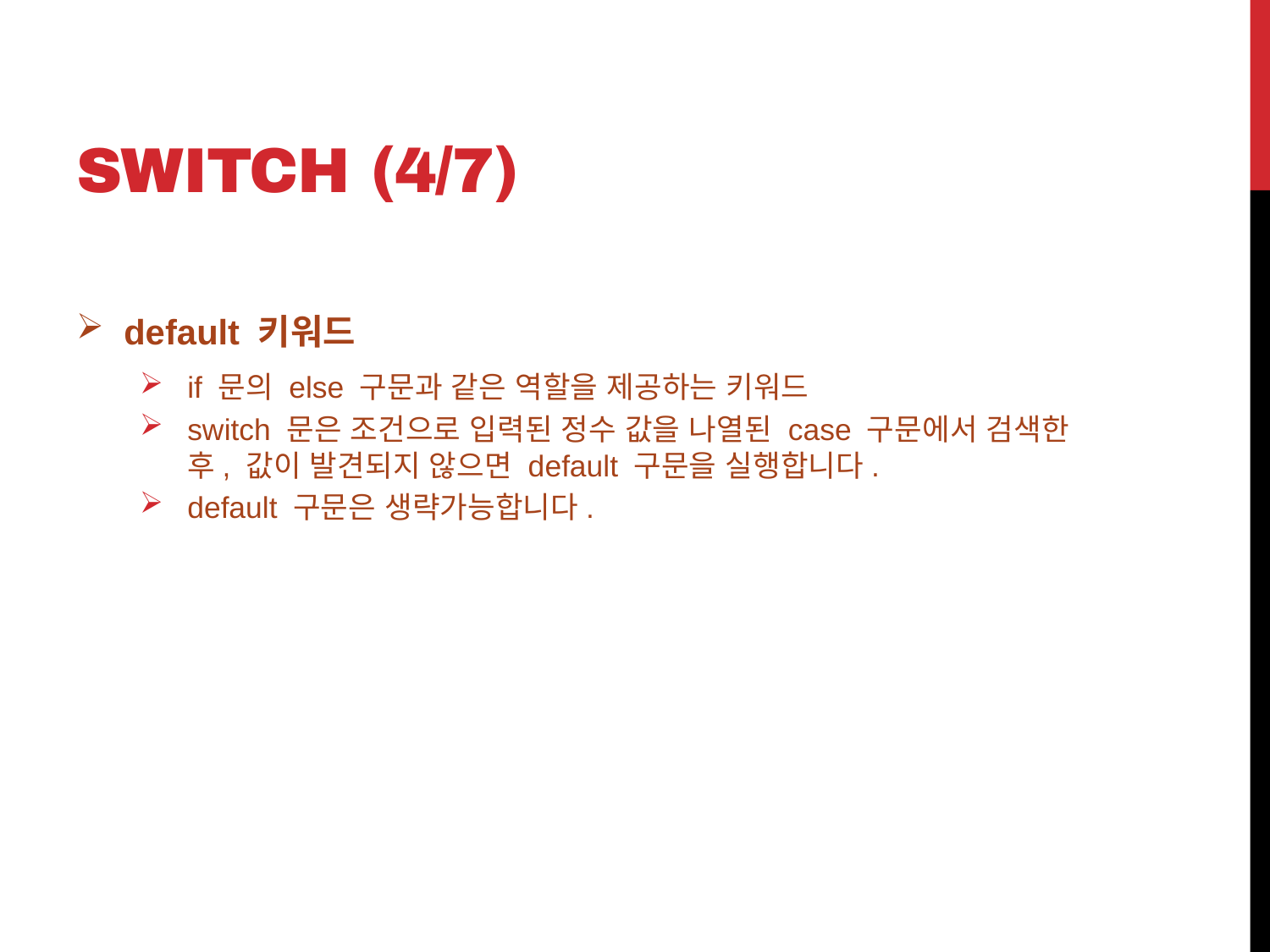

# switch (4/7)

default 키워드
if 문의 else 구문과 같은 역할을 제공하는 키워드
switch 문은 조건으로 입력된 정수 값을 나열된 case 구문에서 검색한 후, 값이 발견되지 않으면 default 구문을 실행합니다.
default 구문은 생략가능합니다.